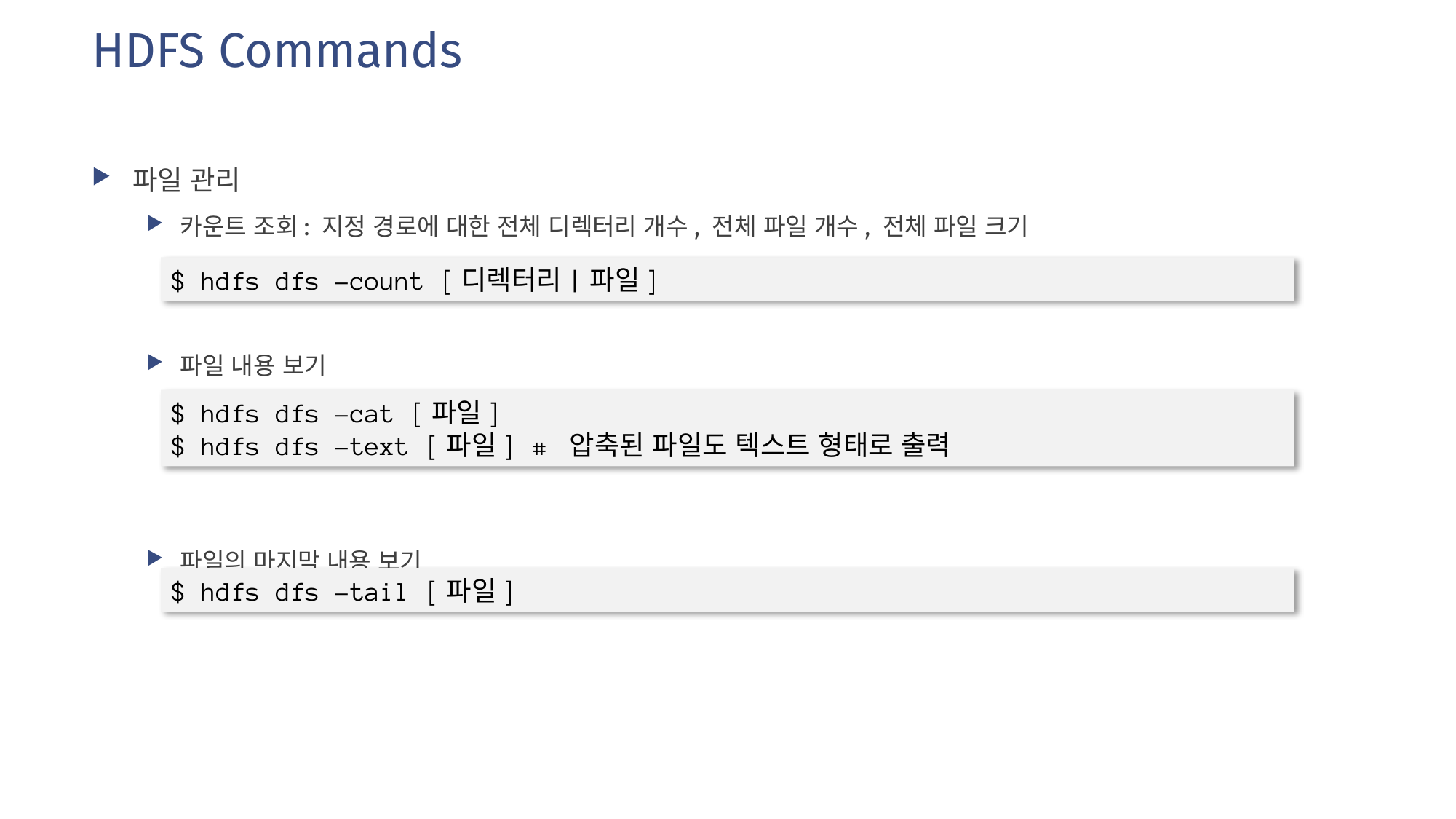

# HDFS Commands
파일 관리
카운트 조회: 지정 경로에 대한 전체 디렉터리 개수, 전체 파일 개수, 전체 파일 크기

파일 내용 보기

파일의 마지막 내용 보기

$ hdfs dfs -count [디렉터리|파일]
$ hdfs dfs –cat [파일]
$ hdfs dfs –text [파일] # 압축된 파일도 텍스트 형태로 출력
$ hdfs dfs –tail [파일]